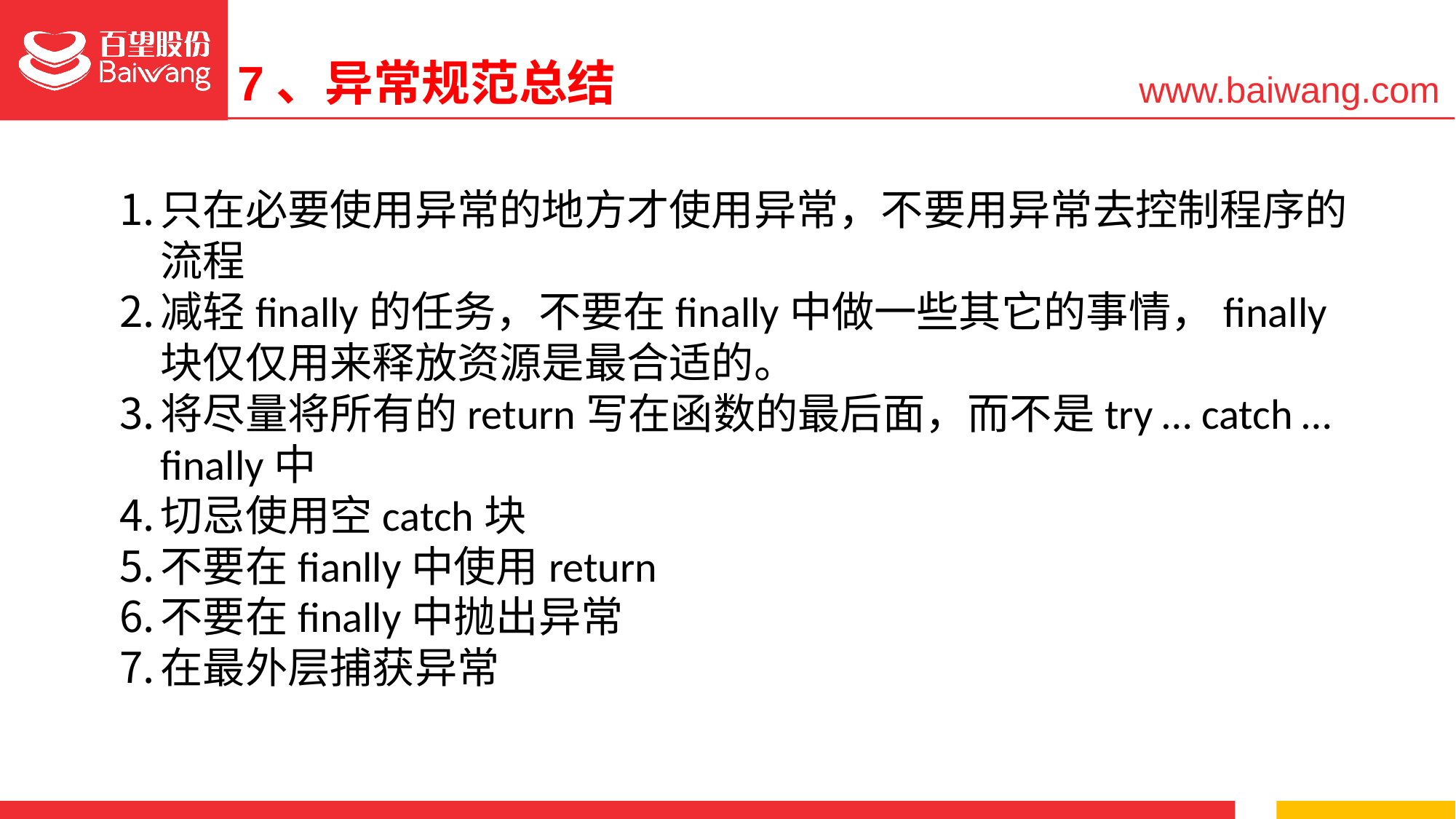

7、异常规范总结
只在必要使用异常的地方才使用异常，不要用异常去控制程序的流程
减轻finally的任务，不要在finally中做一些其它的事情，finally块仅仅用来释放资源是最合适的。
将尽量将所有的return写在函数的最后面，而不是try … catch … finally中
切忌使用空catch块
不要在fianlly中使用return
不要在finally中抛出异常
在最外层捕获异常